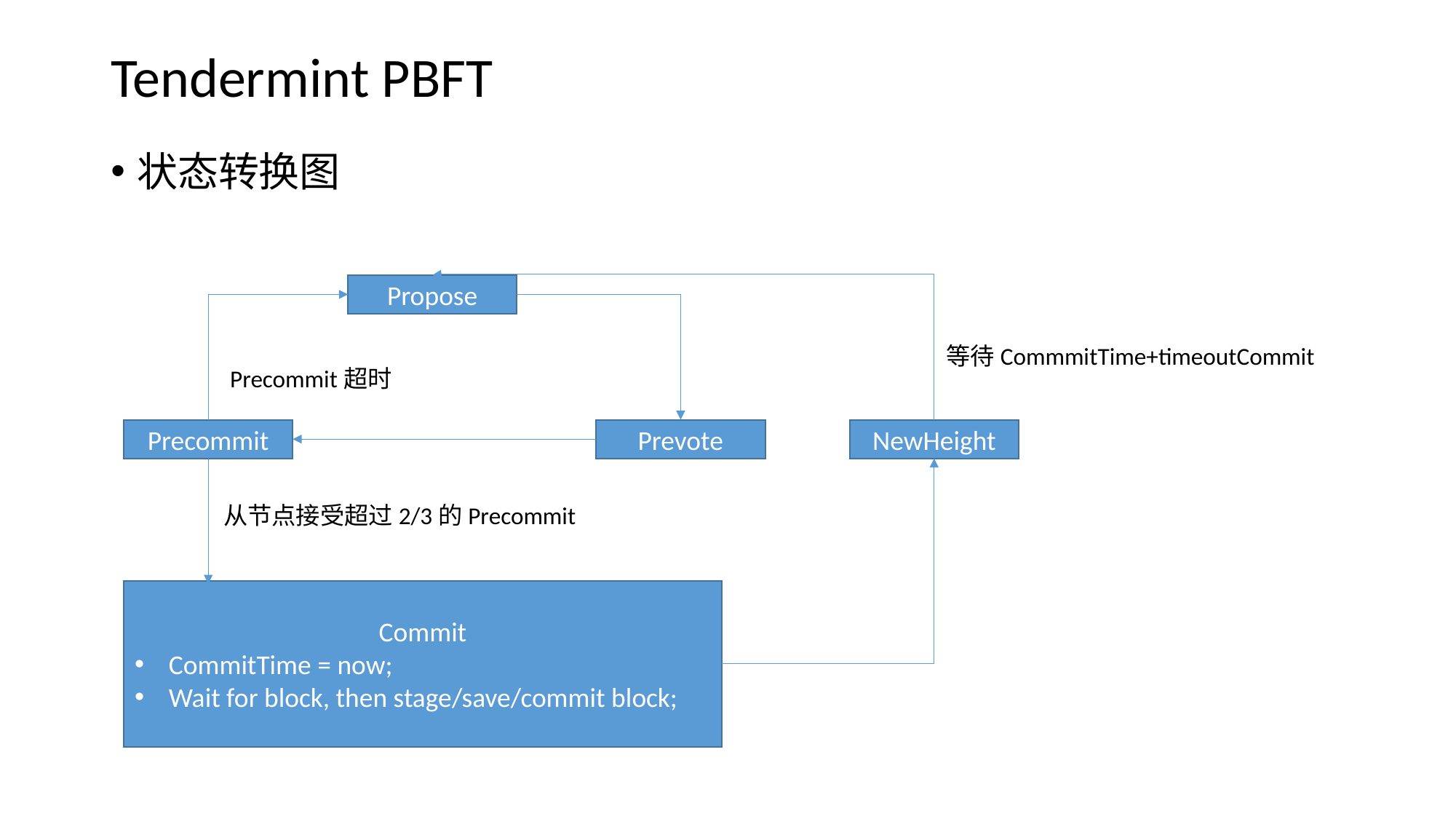

# Tendermint PBFT
状态转换图
Propose
等待CommmitTime+timeoutCommit
Precommit超时
Precommit
Prevote
NewHeight
从节点接受超过2/3的Precommit
Commit
CommitTime = now;
Wait for block, then stage/save/commit block;